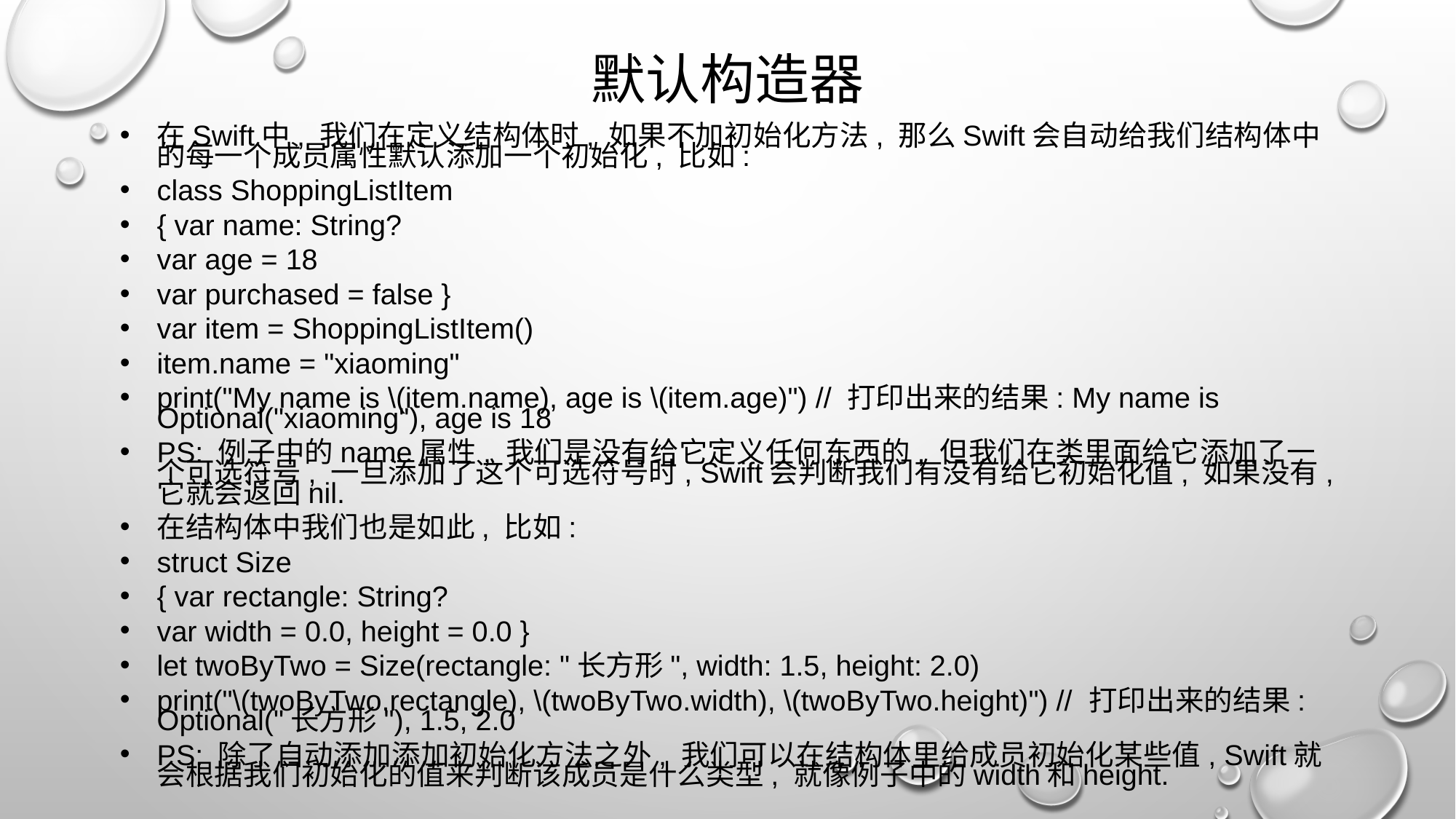

# 默认构造器
在Swift中, 我们在定义结构体时, 如果不加初始化方法, 那么Swift会自动给我们结构体中的每一个成员属性默认添加一个初始化, 比如:
class ShoppingListItem
{ var name: String?
var age = 18
var purchased = false }
var item = ShoppingListItem()
item.name = "xiaoming"
print("My name is \(item.name), age is \(item.age)") // 打印出来的结果: My name is Optional("xiaoming"), age is 18
PS: 例子中的name属性, 我们是没有给它定义任何东西的, 但我们在类里面给它添加了一个可选符号, 一旦添加了这个可选符号时, Swift会判断我们有没有给它初始化值, 如果没有, 它就会返回nil.
在结构体中我们也是如此, 比如:
struct Size
{ var rectangle: String?
var width = 0.0, height = 0.0 }
let twoByTwo = Size(rectangle: "长方形", width: 1.5, height: 2.0)
print("\(twoByTwo.rectangle), \(twoByTwo.width), \(twoByTwo.height)") // 打印出来的结果: Optional("长方形"), 1.5, 2.0
PS: 除了自动添加添加初始化方法之外, 我们可以在结构体里给成员初始化某些值, Swift就会根据我们初始化的值来判断该成员是什么类型, 就像例子中的width和height.